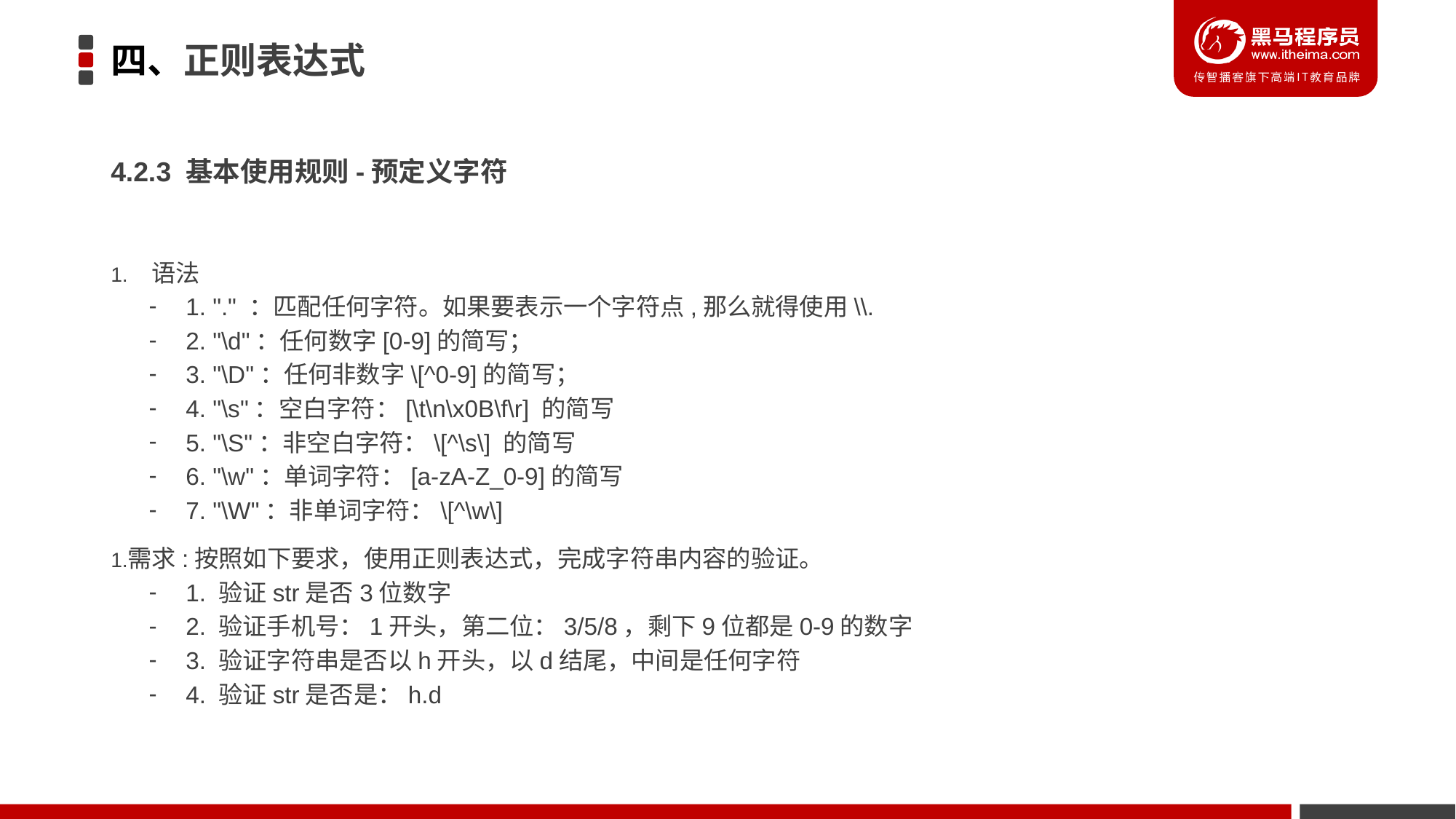

# 四、正则表达式
4.2.3 基本使用规则-预定义字符
语法
1. "." ：匹配任何字符。如果要表示一个字符点,那么就得使用\\.
2. "\d"：任何数字[0-9]的简写；
3. "\D"：任何非数字\[^0-9]的简写；
4. "\s"：空白字符：[\t\n\x0B\f\r] 的简写
5. "\S"：非空白字符：\[^\s\] 的简写
6. "\w"：单词字符：[a-zA-Z_0-9]的简写
7. "\W"：非单词字符：\[^\w\]
需求:按照如下要求，使用正则表达式，完成字符串内容的验证。
1. 验证str是否3位数字
2. 验证手机号：1开头，第二位：3/5/8，剩下9位都是0-9的数字
3. 验证字符串是否以h开头，以d结尾，中间是任何字符
4. 验证str是否是：h.d